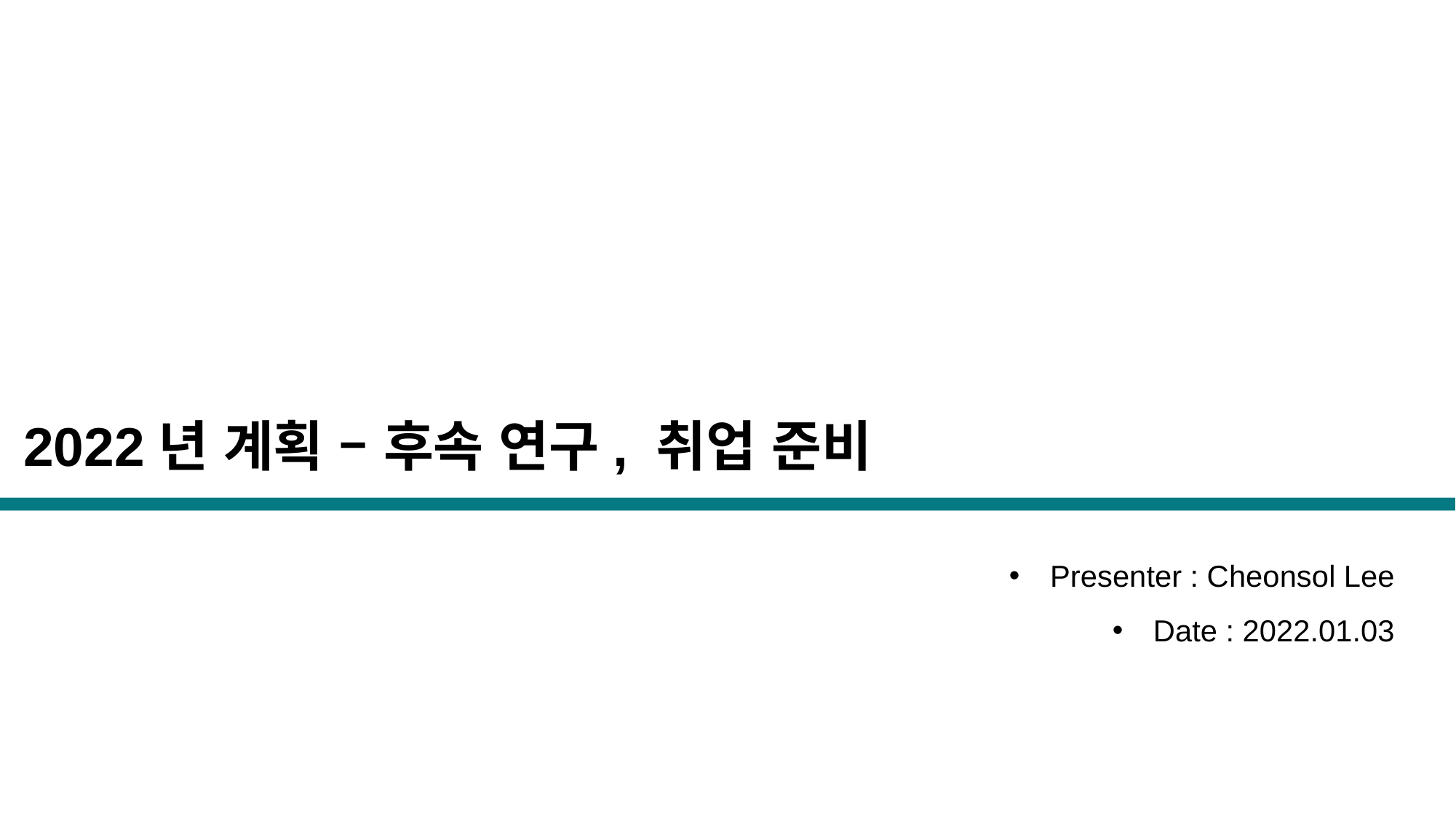

2022년 계획 – 후속 연구, 취업 준비
Presenter : Cheonsol Lee
Date : 2022.01.03